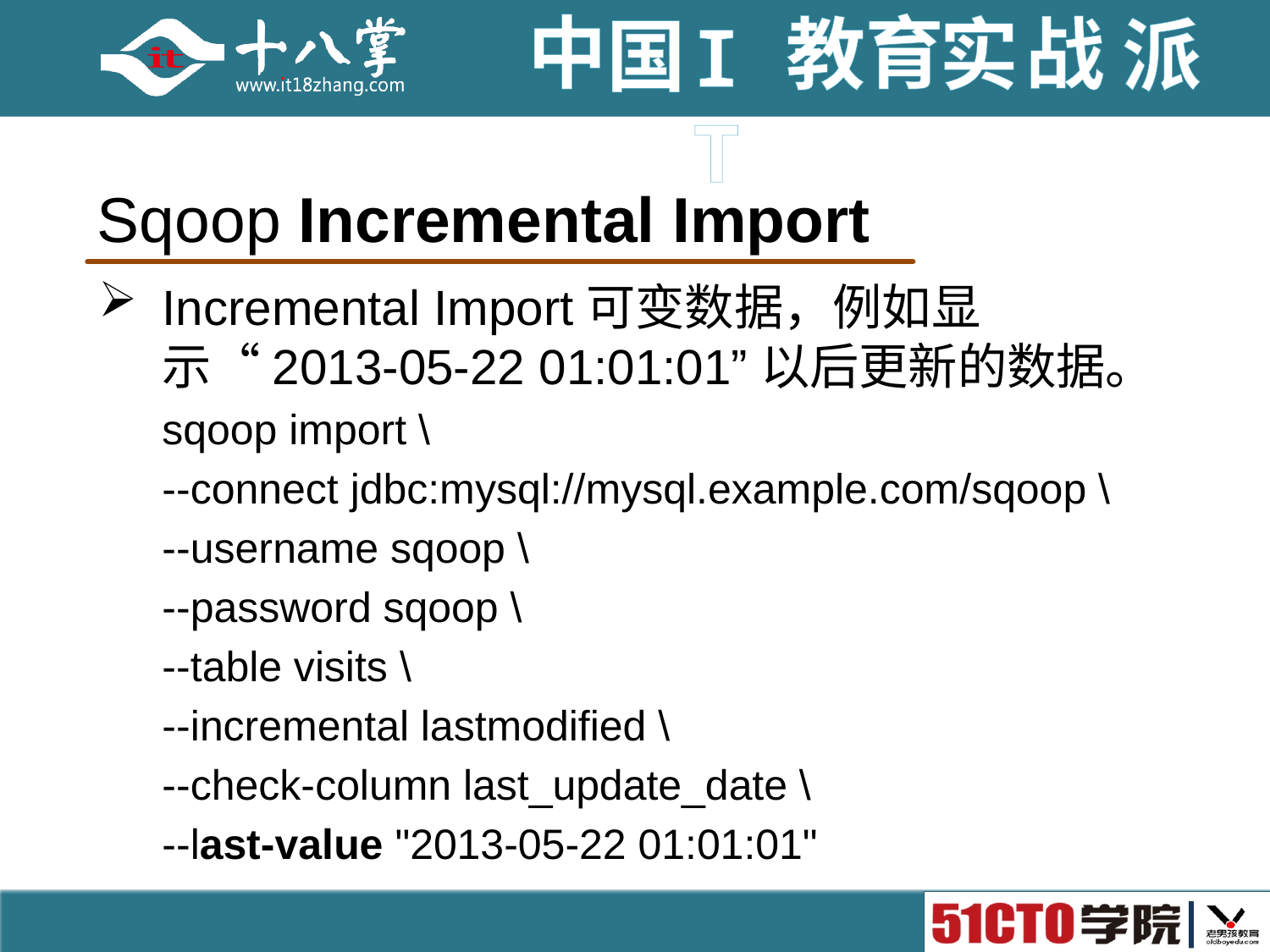

# Sqoop Incremental Import
Incremental Import可变数据，例如显示“2013-05-22 01:01:01”以后更新的数据。
sqoop import \
--connect jdbc:mysql://mysql.example.com/sqoop \
--username sqoop \
--password sqoop \
--table visits \
--incremental lastmodified \
--check-column last_update_date \
--last-value "2013-05-22 01:01:01"